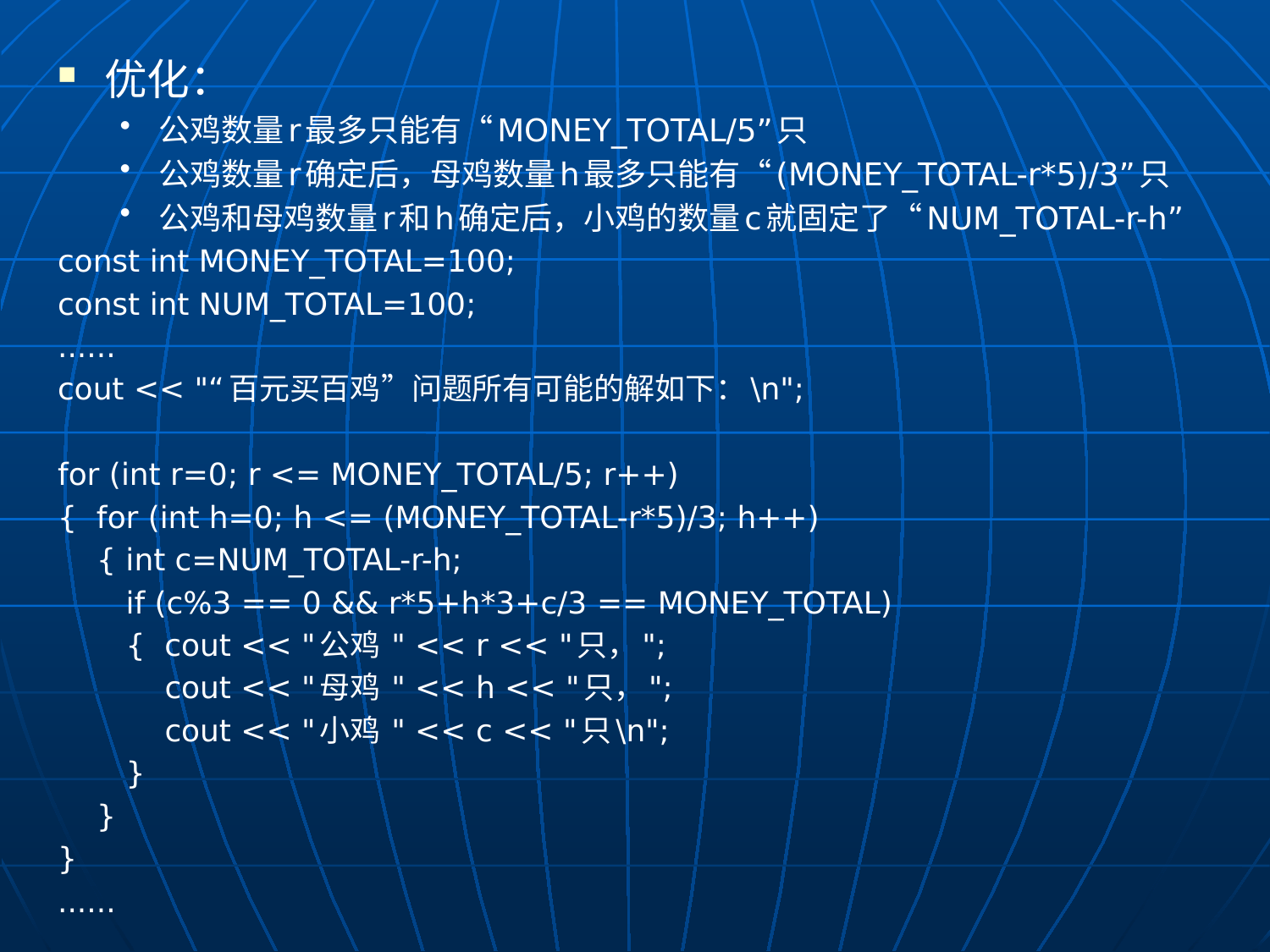

优化：
公鸡数量r最多只能有“MONEY_TOTAL/5”只
公鸡数量r确定后，母鸡数量h最多只能有“(MONEY_TOTAL-r*5)/3”只
公鸡和母鸡数量r和h确定后，小鸡的数量c就固定了“NUM_TOTAL-r-h”
const int MONEY_TOTAL=100;
const int NUM_TOTAL=100;
......
cout << "“百元买百鸡”问题所有可能的解如下：\n";

for (int r=0; r <= MONEY_TOTAL/5; r++)
{  for (int h=0; h <= (MONEY_TOTAL-r*5)/3; h++)
    { int c=NUM_TOTAL-r-h;
       if (c%3 == 0 && r*5+h*3+c/3 == MONEY_TOTAL)
       {  cout << "公鸡 " << r << "只，";
           cout << "母鸡 " << h << "只，";
           cout << "小鸡 " << c << "只\n";
       }
    }
}
......